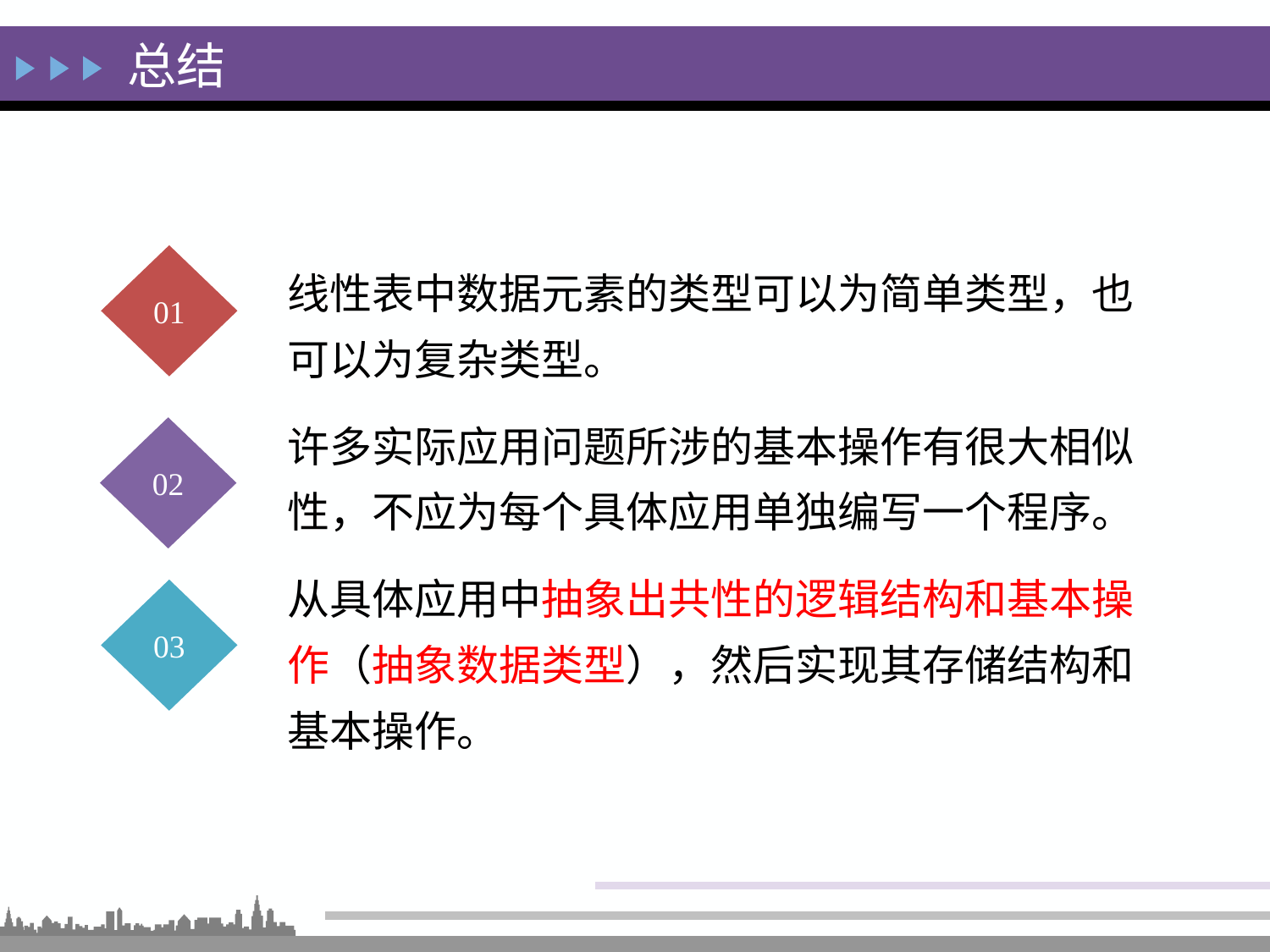

总结
01
线性表中数据元素的类型可以为简单类型，也可以为复杂类型。
许多实际应用问题所涉的基本操作有很大相似性，不应为每个具体应用单独编写一个程序。
从具体应用中抽象出共性的逻辑结构和基本操作（抽象数据类型），然后实现其存储结构和基本操作。
02
03